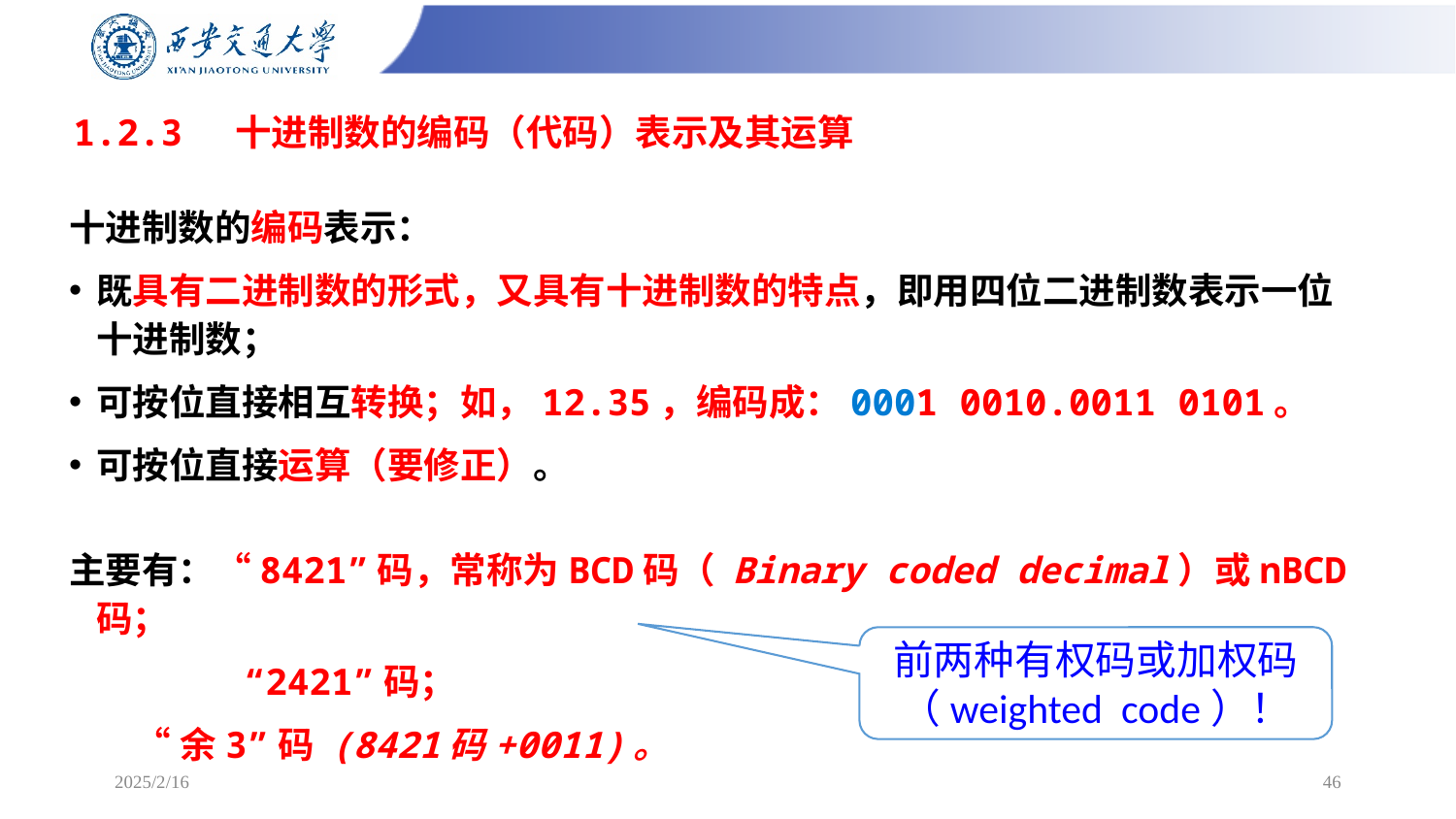

# 1.2.3  十进制数的编码（代码）表示及其运算
十进制数的编码表示：
既具有二进制数的形式，又具有十进制数的特点，即用四位二进制数表示一位十进制数；
可按位直接相互转换；如，12.35，编码成：0001 0010.0011 0101。
可按位直接运算（要修正）。

主要有：“8421”码，常称为BCD码（ Binary coded decimal）或nBCD码；
        “2421”码；
        “余3”码 (8421码+0011)。
前两种有权码或加权码（weighted  code）！

2025/2/16
46